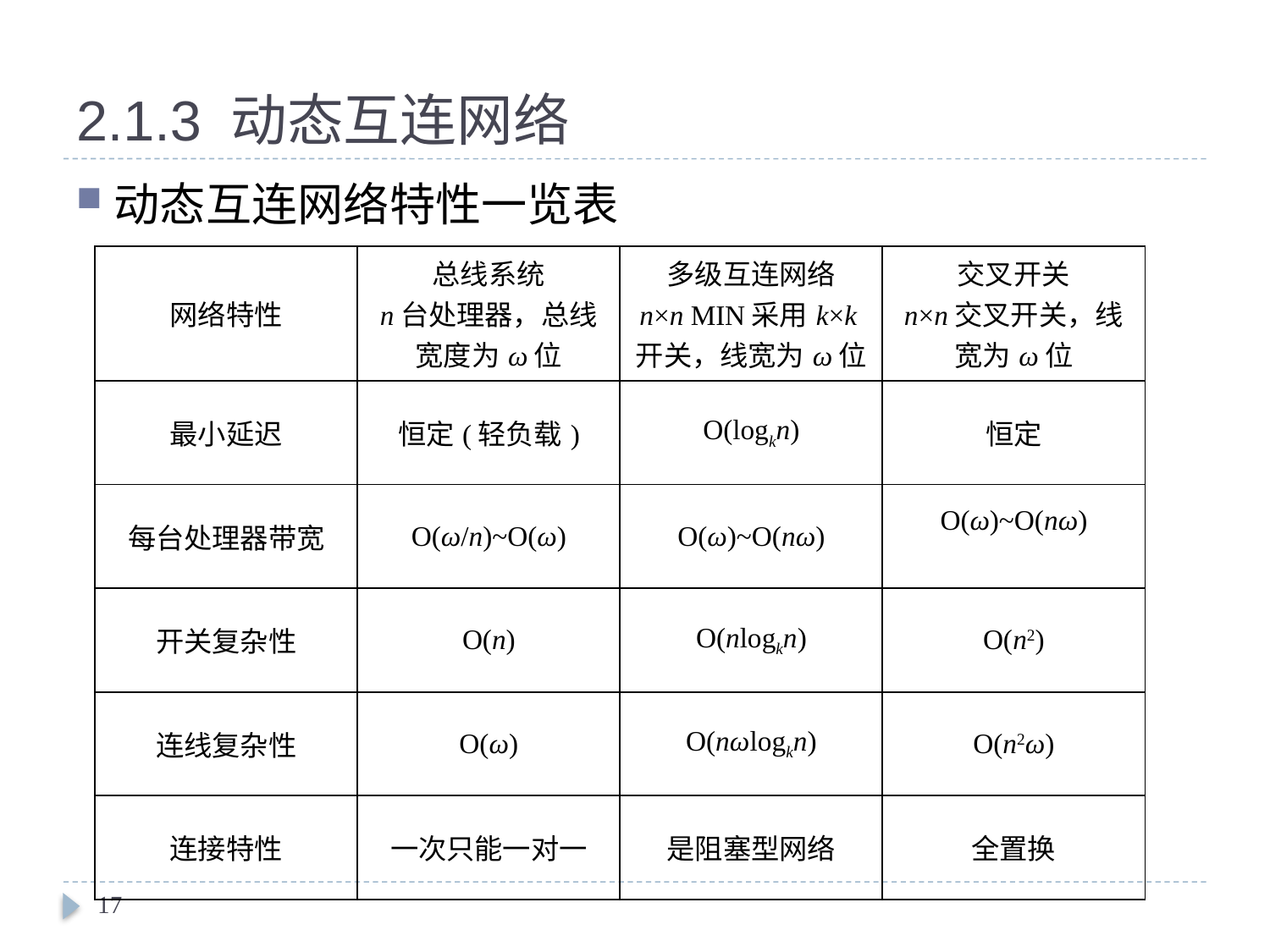

# 2.1.3 动态互连网络
动态互连网络特性一览表
| 网络特性 | 总线系统 n台处理器，总线宽度为ω位 | 多级互连网络 n×n MIN采用k×k开关，线宽为ω位 | 交叉开关 n×n交叉开关，线宽为ω位 |
| --- | --- | --- | --- |
| 最小延迟 | 恒定(轻负载) | O(logkn) | 恒定 |
| 每台处理器带宽 | O(ω/n)~O(ω) | O(ω)~O(nω) | O(ω)~O(nω) |
| 开关复杂性 | O(n) | O(nlogkn) | O(n2) |
| 连线复杂性 | O(ω) | O(nωlogkn) | O(n2ω) |
| 连接特性 | 一次只能一对一 | 是阻塞型网络 | 全置换 |
17